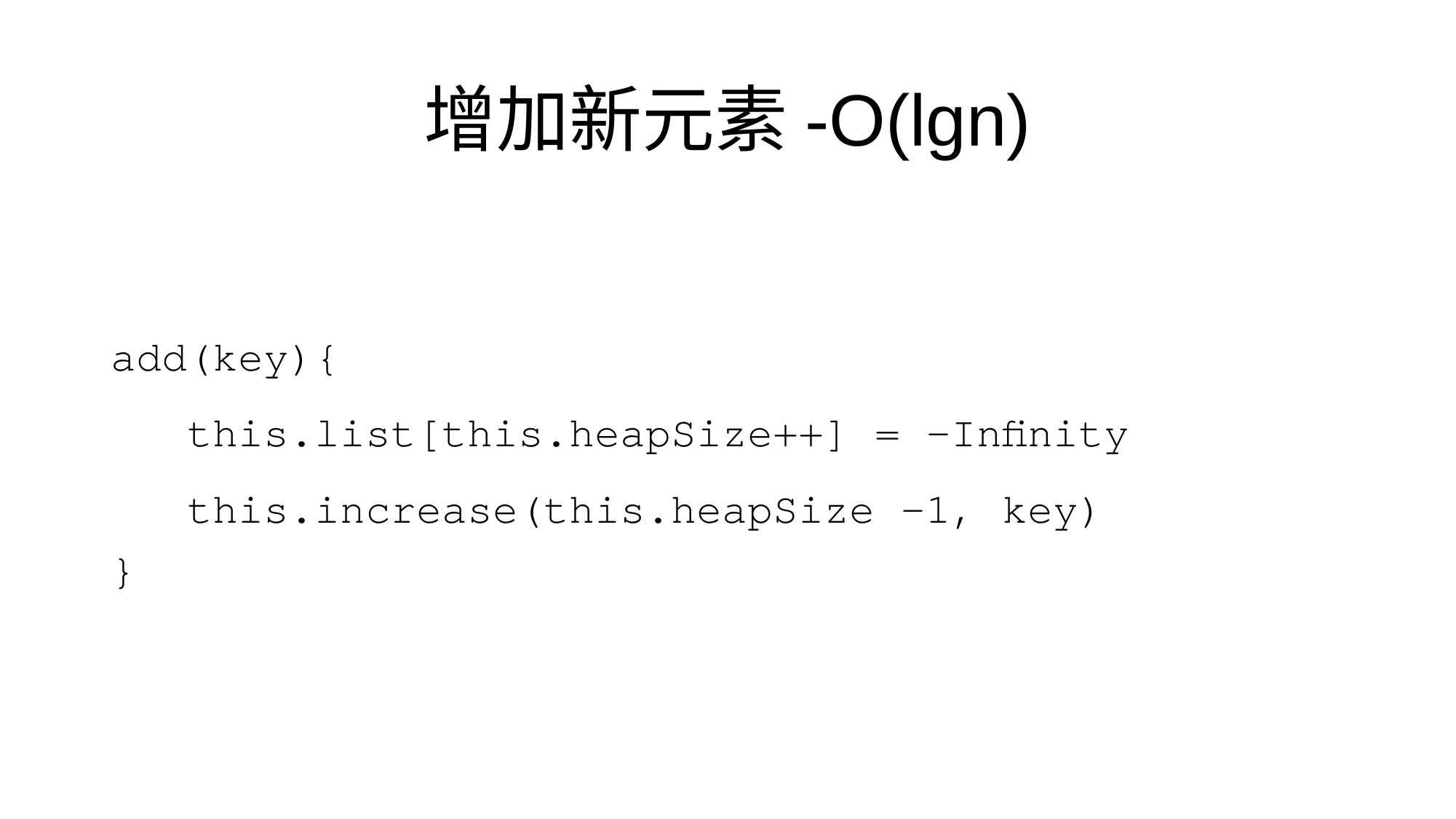

# 增加新元素-O(lgn)
add(key){
   this.list[this.heapSize++] = -Infinity
   this.increase(this.heapSize -1, key)
}